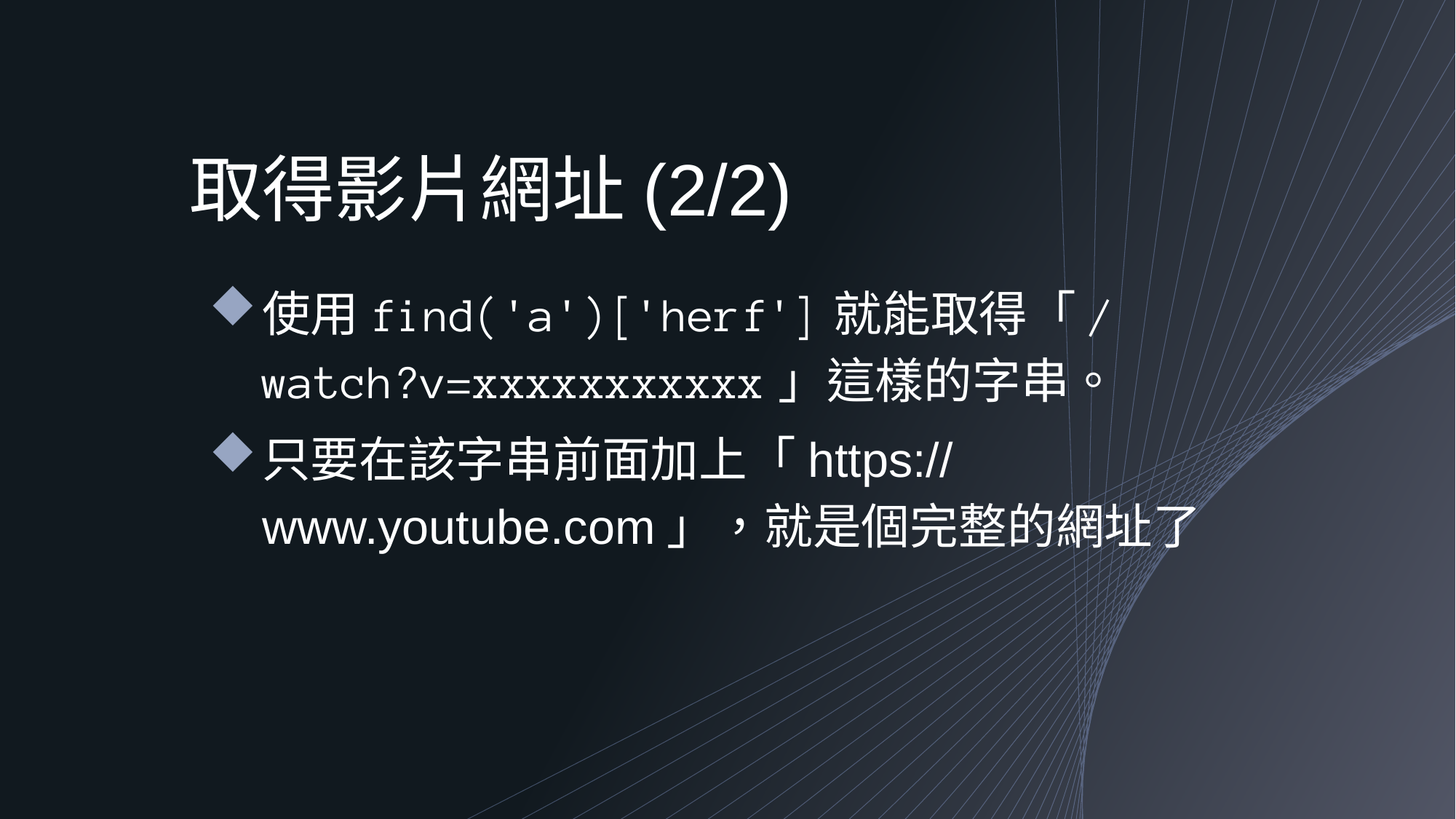

# 取得影片網址(2/2)
使用find('a')['herf']就能取得「/watch?v=xxxxxxxxxxx」這樣的字串。
只要在該字串前面加上「https://www.youtube.com」，就是個完整的網址了